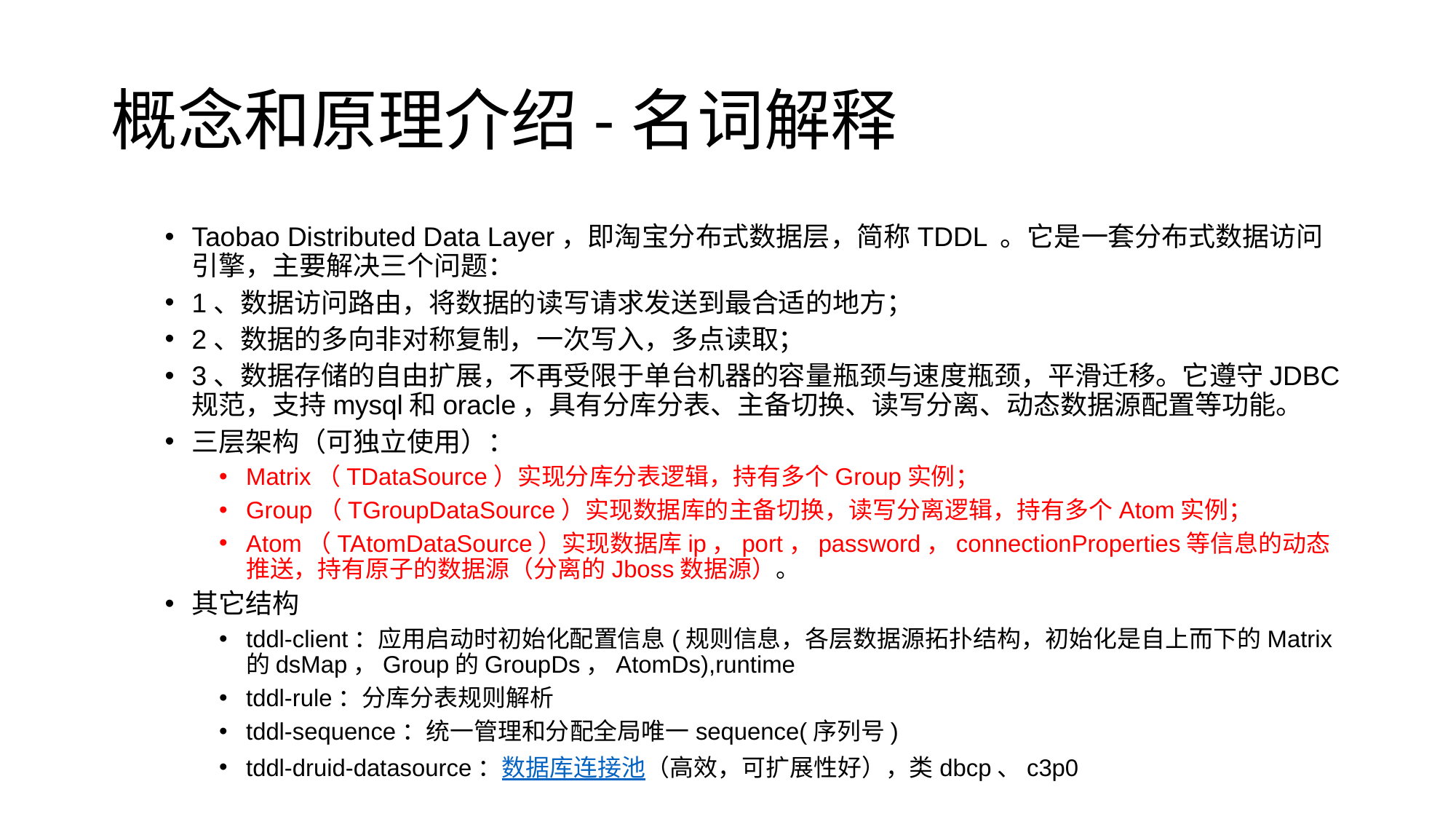

# 概念和原理介绍-名词解释
Taobao Distributed Data Layer，即淘宝分布式数据层，简称TDDL 。它是一套分布式数据访问引擎，主要解决三个问题：
1、数据访问路由，将数据的读写请求发送到最合适的地方；
2、数据的多向非对称复制，一次写入，多点读取；
3、数据存储的自由扩展，不再受限于单台机器的容量瓶颈与速度瓶颈，平滑迁移。它遵守JDBC规范，支持mysql和oracle，具有分库分表、主备切换、读写分离、动态数据源配置等功能。
三层架构（可独立使用）：
Matrix（TDataSource）实现分库分表逻辑，持有多个Group实例；
Group（TGroupDataSource）实现数据库的主备切换，读写分离逻辑，持有多个Atom实例；
Atom（TAtomDataSource）实现数据库ip，port，password，connectionProperties等信息的动态推送，持有原子的数据源（分离的Jboss数据源）。
其它结构
tddl-client：应用启动时初始化配置信息(规则信息，各层数据源拓扑结构，初始化是自上而下的Matrix的dsMap，Group的GroupDs，AtomDs),runtime
tddl-rule：分库分表规则解析
tddl-sequence：统一管理和分配全局唯一sequence(序列号)
tddl-druid-datasource：数据库连接池（高效，可扩展性好），类dbcp、c3p0